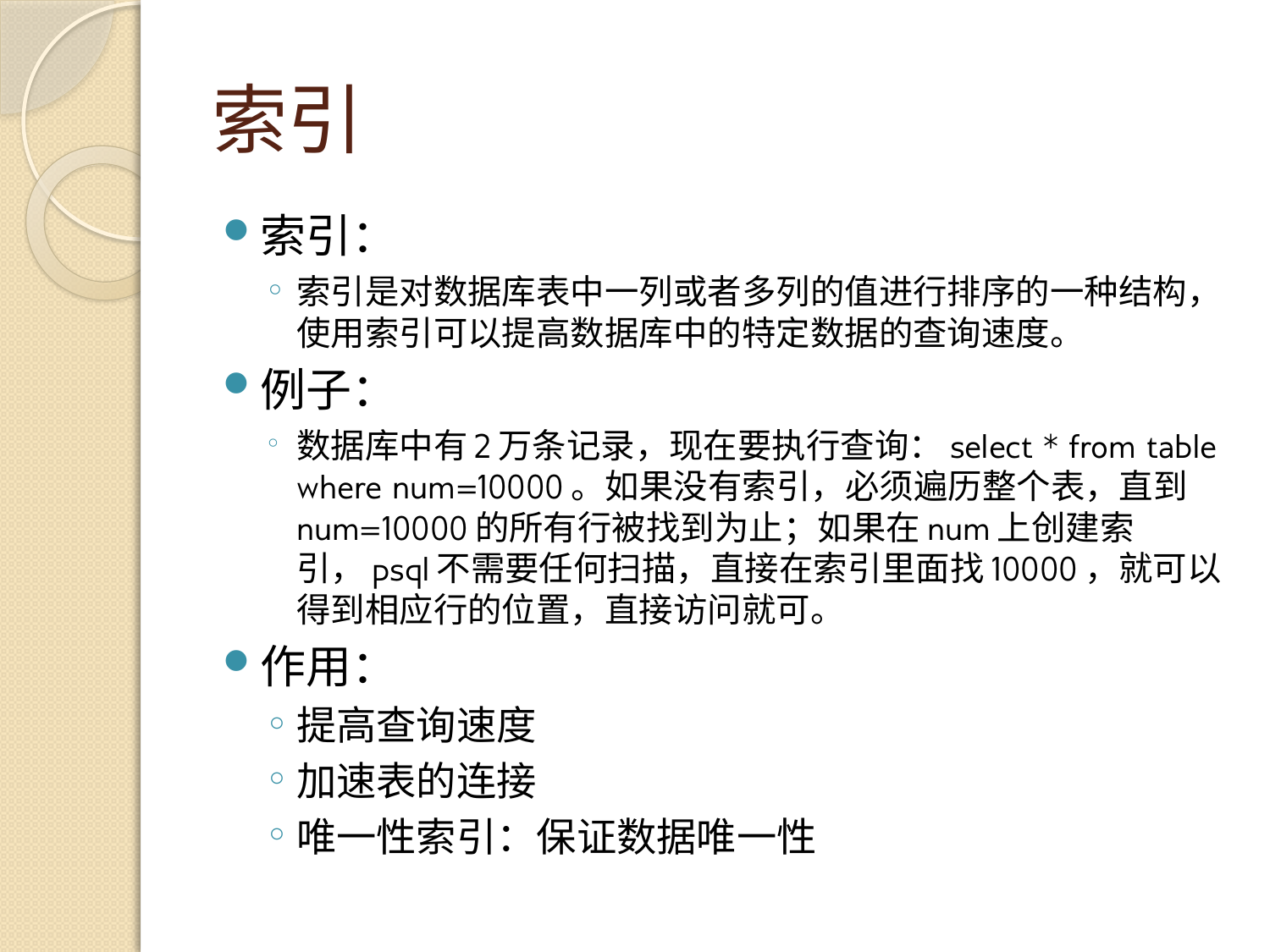

# 索引
索引：
索引是对数据库表中一列或者多列的值进行排序的一种结构，使用索引可以提高数据库中的特定数据的查询速度。
例子：
数据库中有2万条记录，现在要执行查询：select * from table where num=10000。如果没有索引，必须遍历整个表，直到num=10000的所有行被找到为止；如果在num上创建索引，psql不需要任何扫描，直接在索引里面找10000，就可以得到相应行的位置，直接访问就可。
作用：
提高查询速度
加速表的连接
唯一性索引：保证数据唯一性